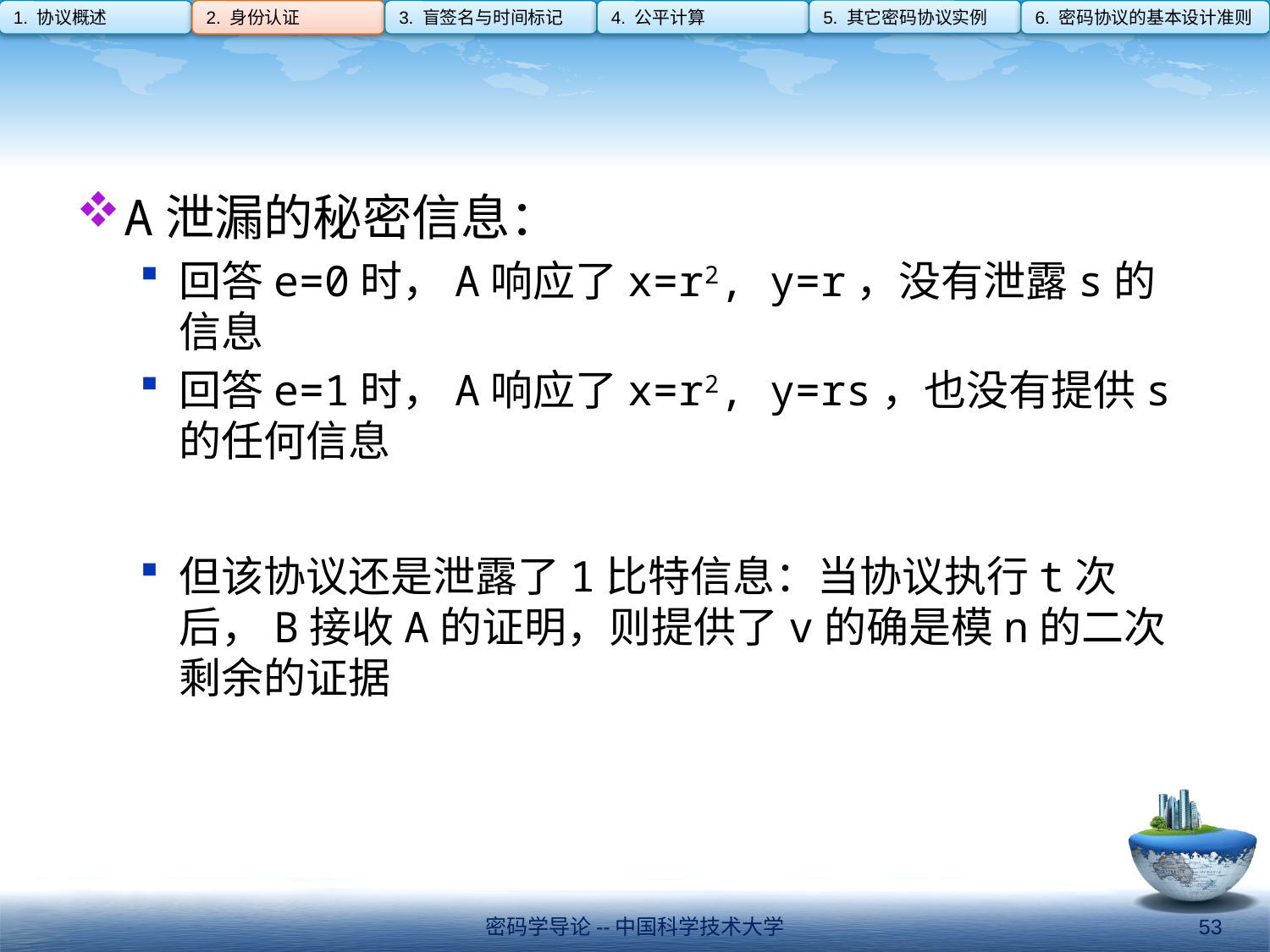

5. 其它密码协议实例
1. 协议概述
2. 身份认证
3. 盲签名与时间标记
4. 公平计算
6. 密码协议的基本设计准则
#
A泄漏的秘密信息：
回答e=0时，A响应了x=r2, y=r，没有泄露s的信息
回答e=1时，A响应了x=r2, y=rs，也没有提供s的任何信息

但该协议还是泄露了1比特信息：当协议执行t次后，B接收A的证明，则提供了v的确是模n的二次剩余的证据
密码学导论--中国科学技术大学
53